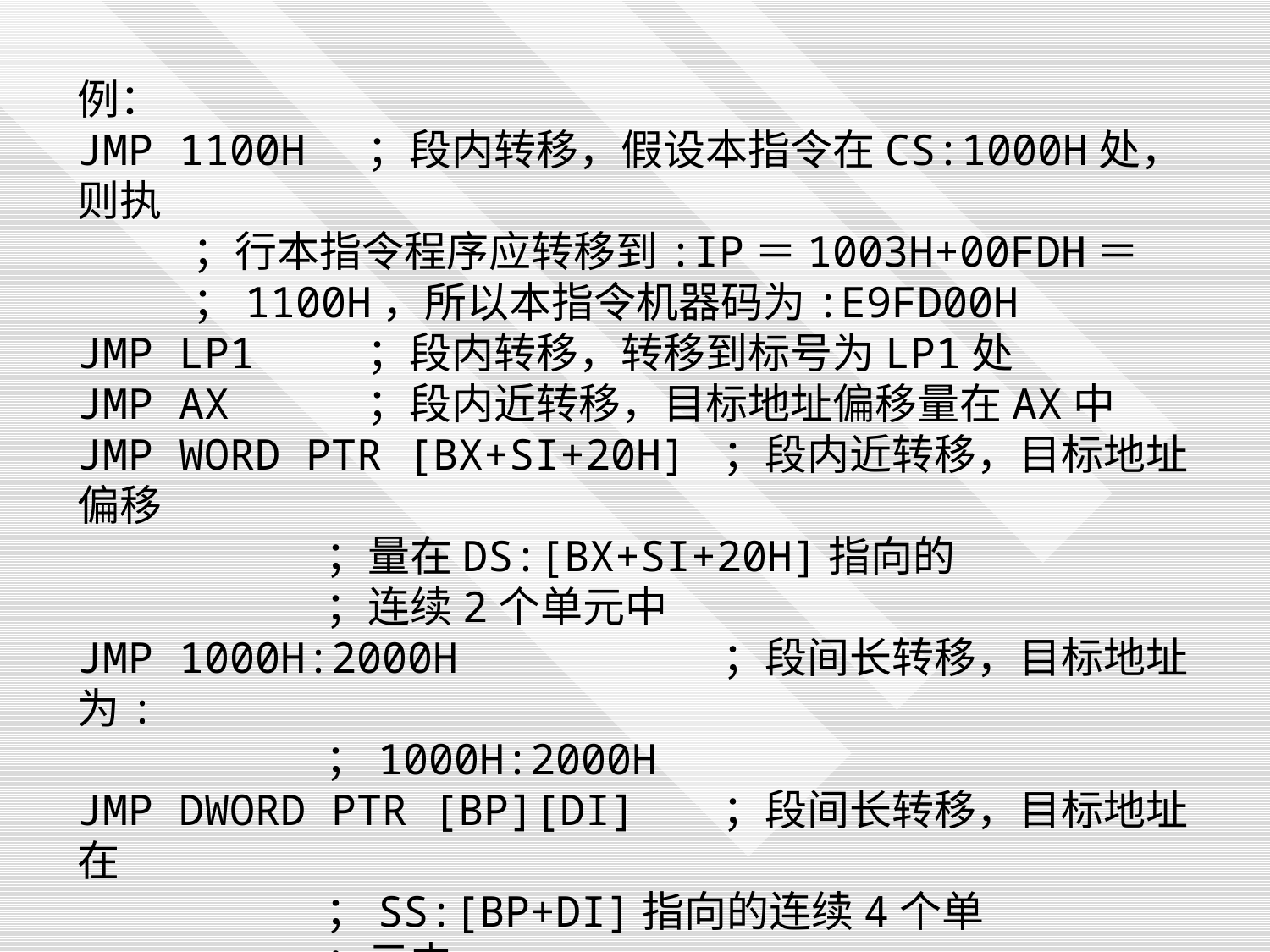

例：
JMP 1100H  ；段内转移，假设本指令在CS:1000H处，则执
           ；行本指令程序应转移到:IP＝1003H+00FDH＝
           ；1100H，所以本指令机器码为:E9FD00H
JMP LP1    ；段内转移，转移到标号为LP1处
JMP AX     ；段内近转移，目标地址偏移量在AX中
JMP WORD PTR [BX+SI+20H] ；段内近转移，目标地址偏移
                         ；量在DS:[BX+SI+20H]指向的
                         ；连续2个单元中
JMP 1000H:2000H          ；段间长转移，目标地址为:
                         ；1000H:2000H
JMP DWORD PTR [BP][DI]   ；段间长转移，目标地址在
                         ；SS:[BP+DI]指向的连续4个单
                         ；元中